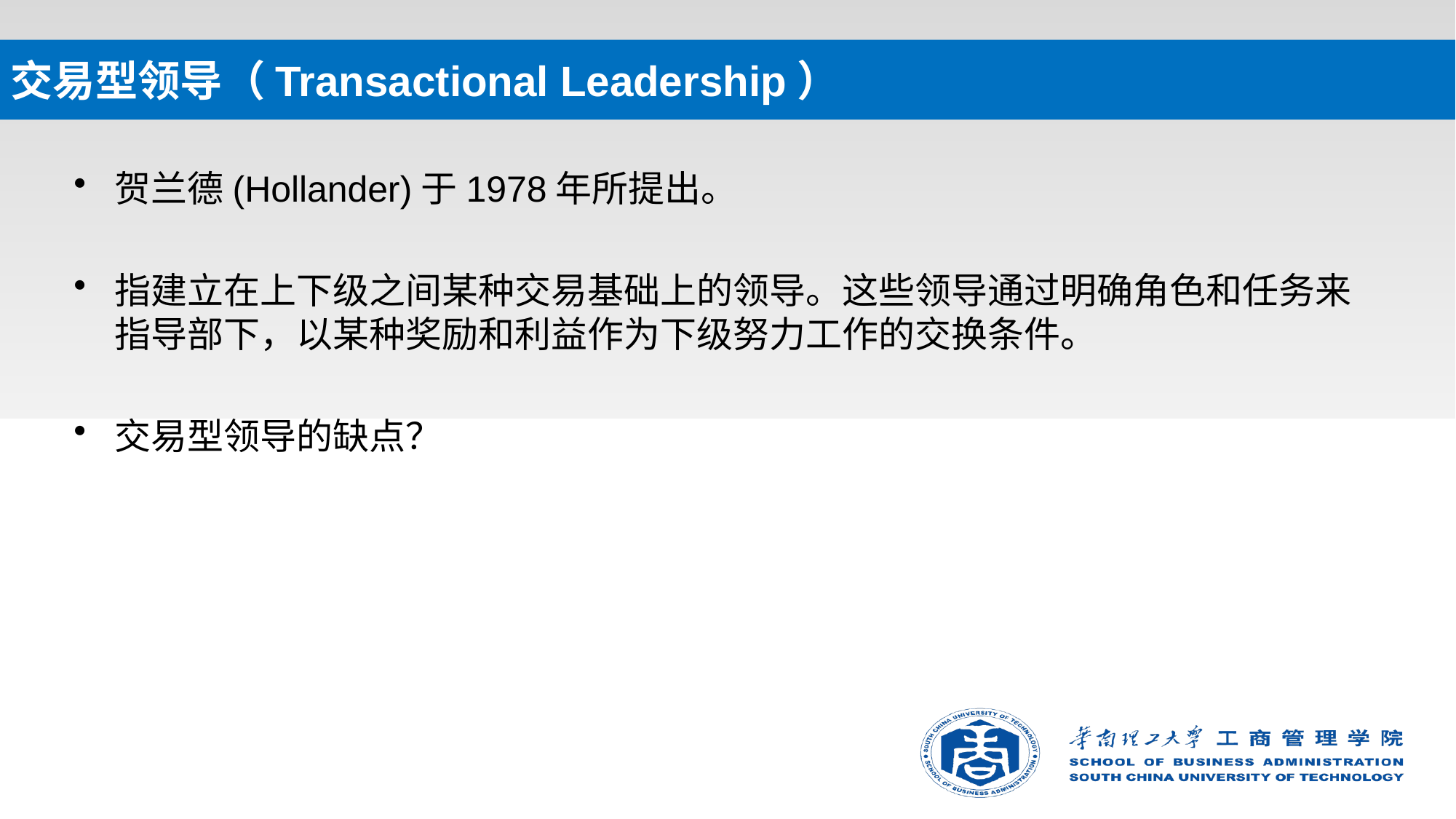

# 交易型领导（Transactional Leadership）
贺兰德(Hollander)于1978年所提出。

指建立在上下级之间某种交易基础上的领导。这些领导通过明确角色和任务来指导部下，以某种奖励和利益作为下级努力工作的交换条件。

交易型领导的缺点？